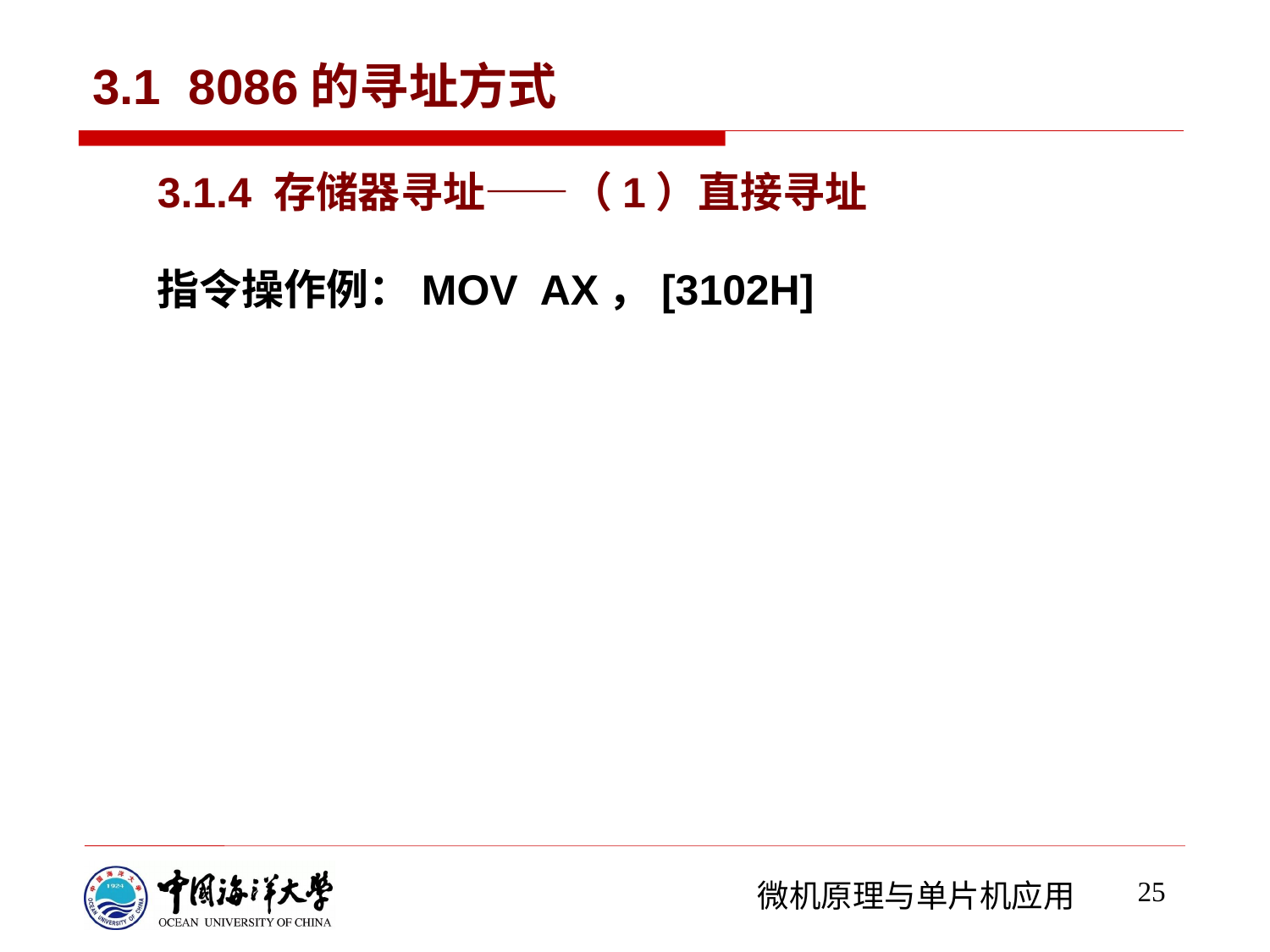

# 3.1  8086的寻址方式
3.1.4 存储器寻址——（1）直接寻址
指令操作例：MOV  AX，[3102H]

25